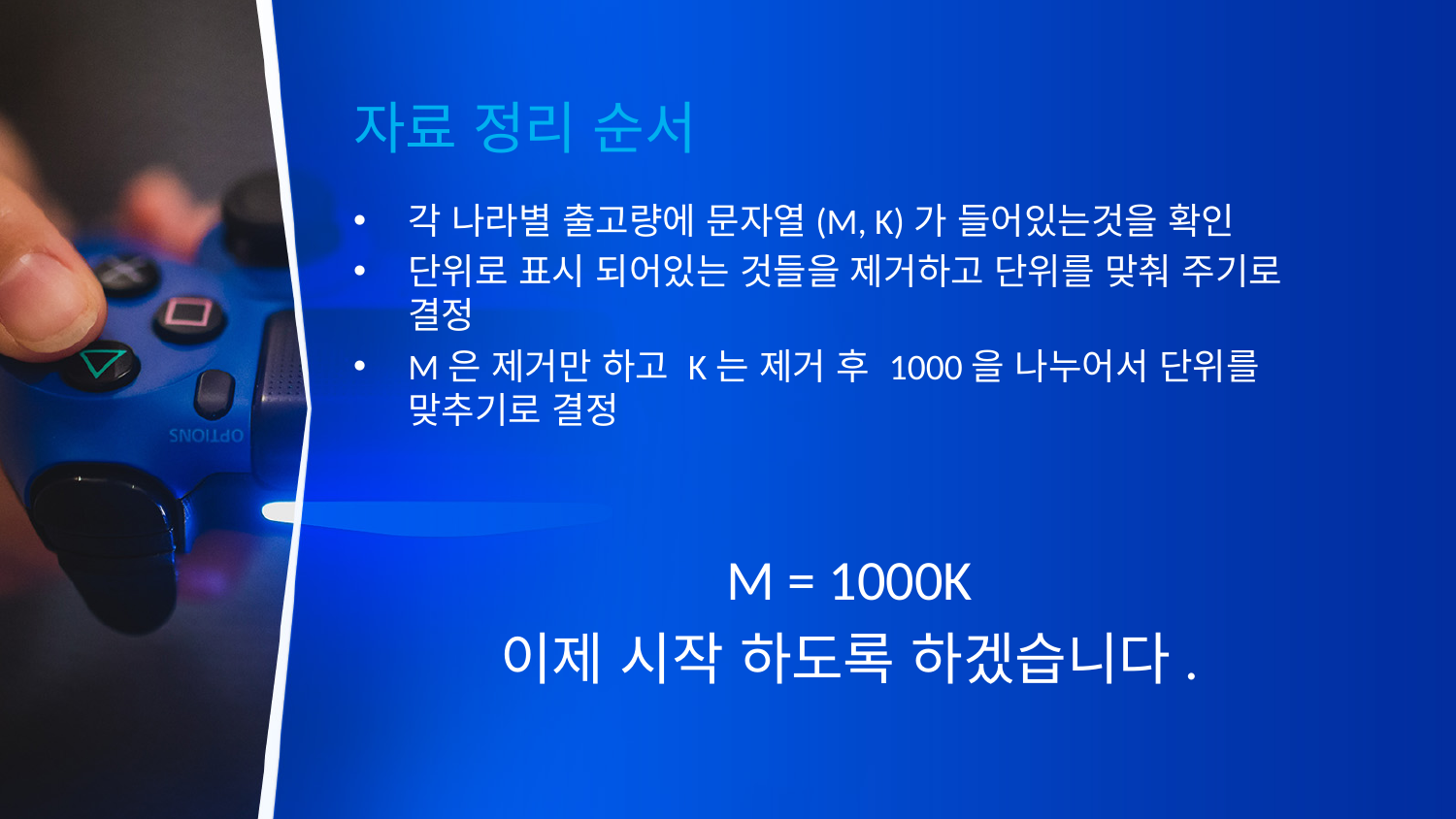

# 자료 정리 순서
각 나라별 출고량에 문자열(M, K)가 들어있는것을 확인
단위로 표시 되어있는 것들을 제거하고 단위를 맞춰 주기로 결정
M은 제거만 하고 K는 제거 후 1000을 나누어서 단위를 맞추기로 결정

M = 1000K
이제 시작 하도록 하겠습니다.